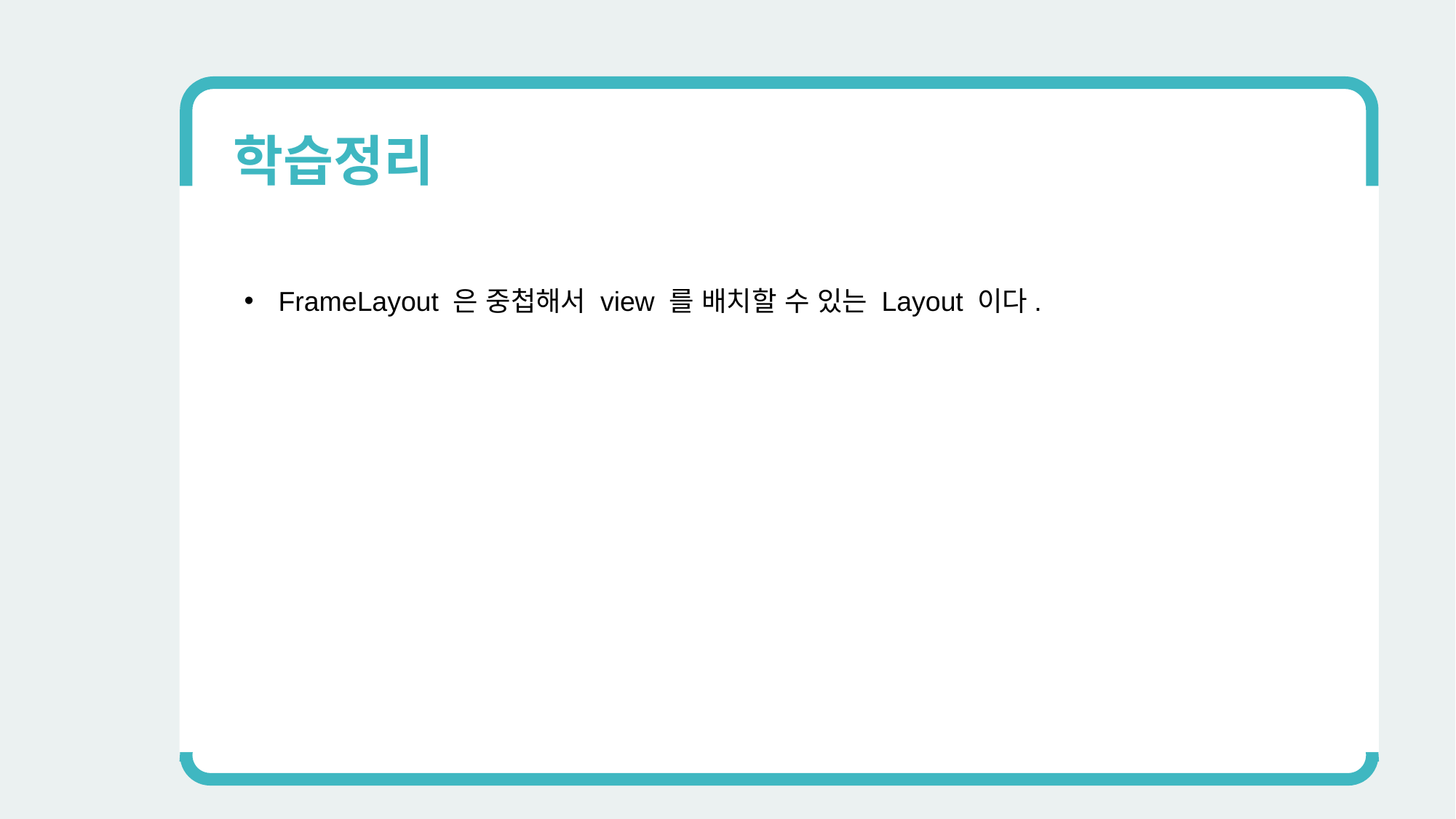

학습정리

FrameLayout 은 중첩해서 view 를 배치할 수 있는 Layout 이다.